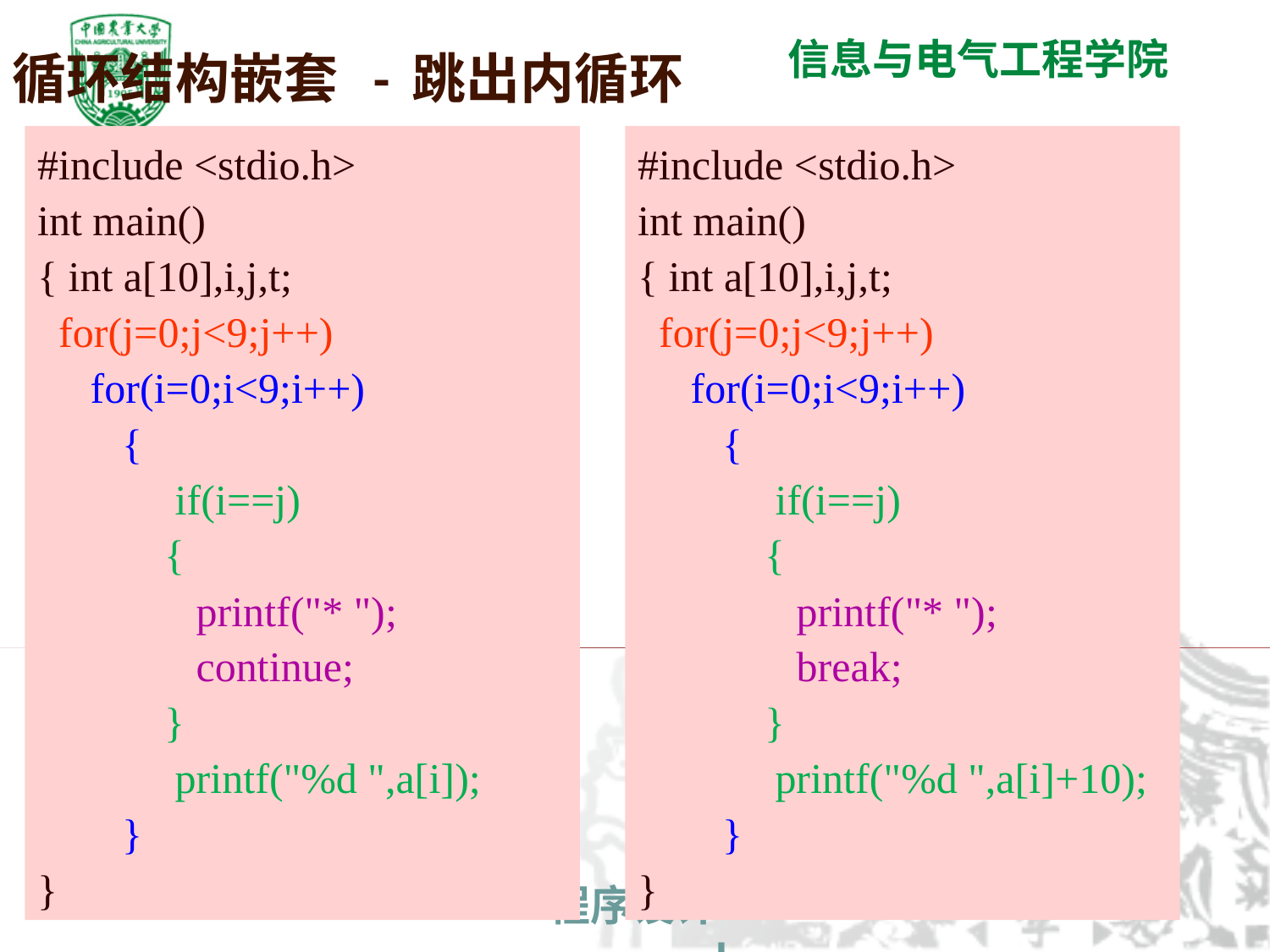

循环结构嵌套  - 跳出内循环
#include <stdio.h>
int main()
{ int a[10],i,j,t;
  for(j=0;j<9;j++)
     for(i=0;i<9;i++)
        {
	 if(i==j)
         	{
 	   printf("* ");
               continue;
           	}
       	 printf("%d ",a[i]);
        }
}
#include <stdio.h>
int main()
{ int a[10],i,j,t;
  for(j=0;j<9;j++)
     for(i=0;i<9;i++)
        {
	 if(i==j)
         	{
 	   printf("* ");
               break;
           	}
       	 printf("%d ",a[i]+10);
        }
}